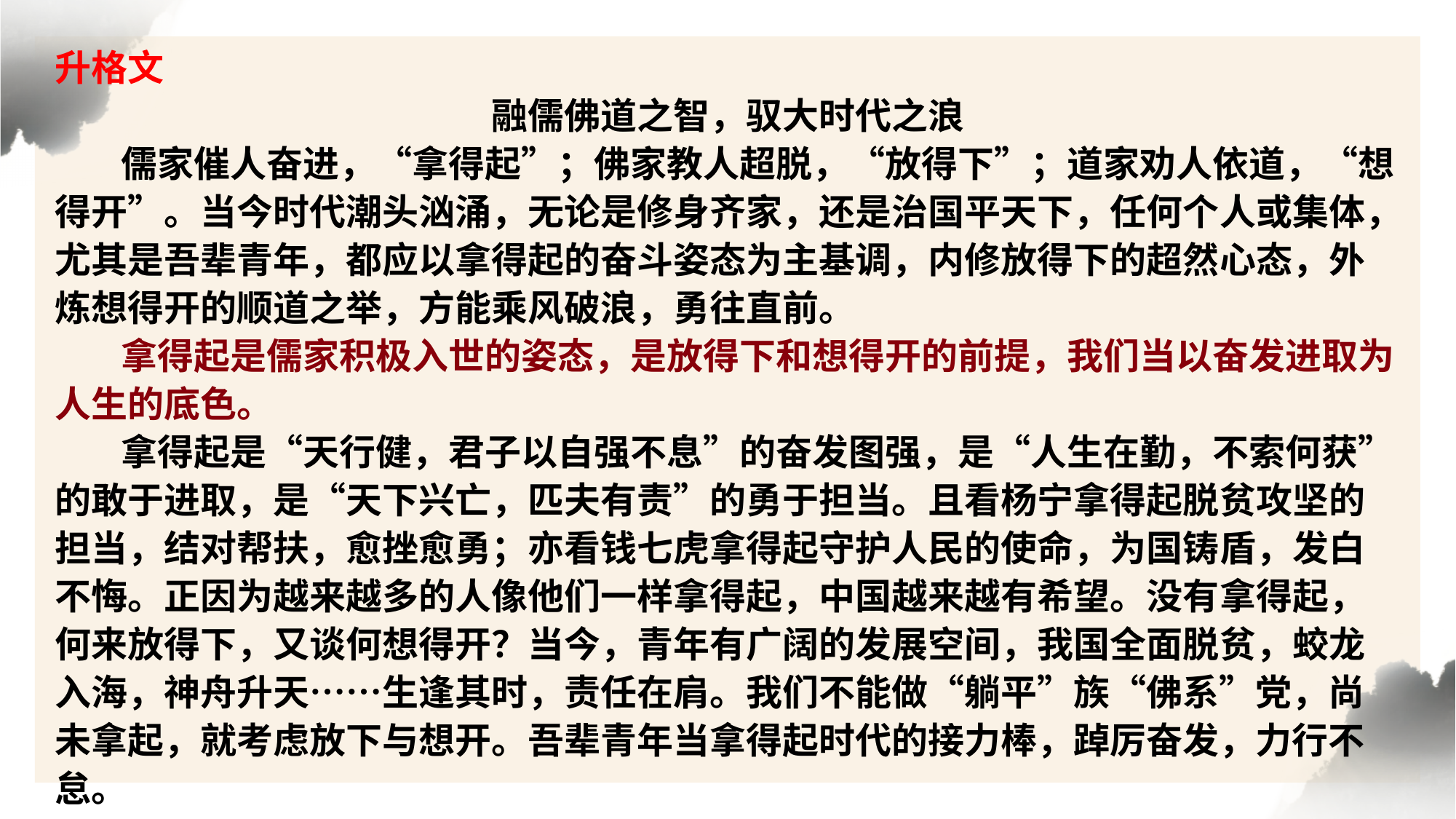

升格文
融儒佛道之智，驭大时代之浪
       儒家催人奋进，“拿得起”；佛家教人超脱，“放得下”；道家劝人依道，“想得开”。当今时代潮头汹涌，无论是修身齐家，还是治国平天下，任何个人或集体，尤其是吾辈青年，都应以拿得起的奋斗姿态为主基调，内修放得下的超然心态，外炼想得开的顺道之举，方能乘风破浪，勇往直前。
       拿得起是儒家积极入世的姿态，是放得下和想得开的前提，我们当以奋发进取为人生的底色。
       拿得起是“天行健，君子以自强不息”的奋发图强，是“人生在勤，不索何获”的敢于进取，是“天下兴亡，匹夫有责”的勇于担当。且看杨宁拿得起脱贫攻坚的担当，结对帮扶，愈挫愈勇；亦看钱七虎拿得起守护人民的使命，为国铸盾，发白不悔。正因为越来越多的人像他们一样拿得起，中国越来越有希望。没有拿得起，何来放得下，又谈何想得开？当今，青年有广阔的发展空间，我国全面脱贫，蛟龙入海，神舟升天……生逢其时，责任在肩。我们不能做“躺平”族“佛系”党，尚未拿起，就考虑放下与想开。吾辈青年当拿得起时代的接力棒，踔厉奋发，力行不怠。